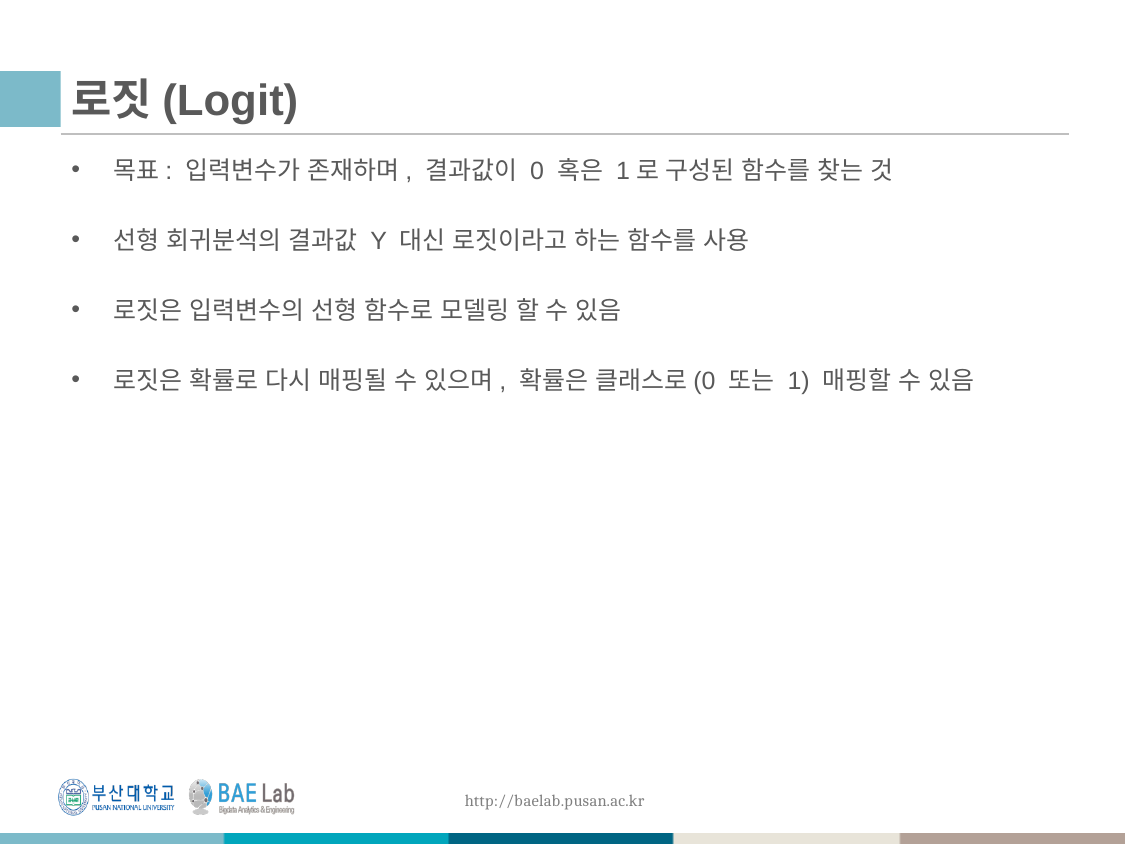

# 로짓(Logit)
목표: 입력변수가 존재하며, 결과값이 0 혹은 1로 구성된 함수를 찾는 것

선형 회귀분석의 결과값 Y 대신 로짓이라고 하는 함수를 사용

로짓은 입력변수의 선형 함수로 모델링 할 수 있음

로짓은 확률로 다시 매핑될 수 있으며, 확률은 클래스로(0 또는 1) 매핑할 수 있음